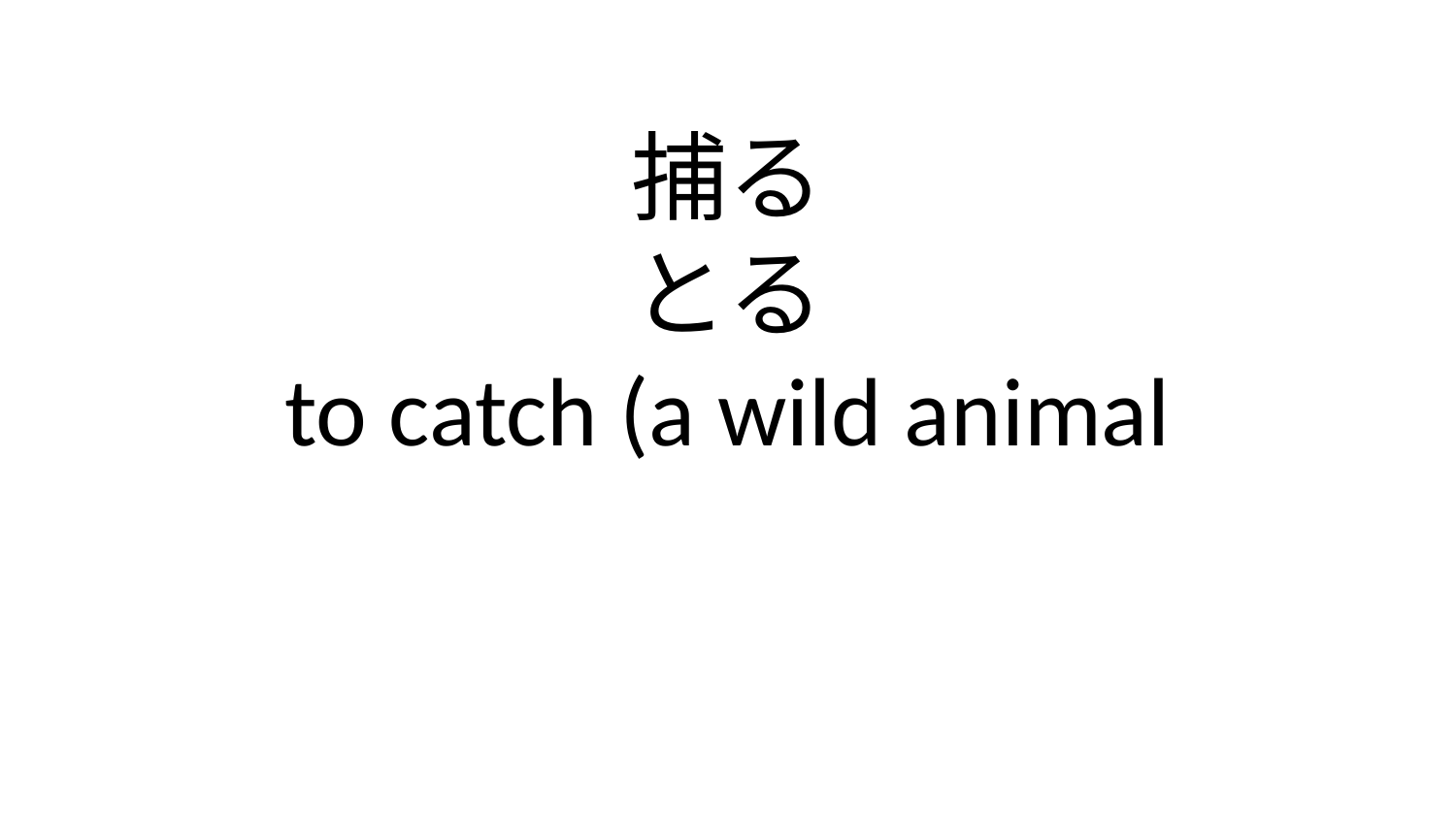

捕る
とる
to catch (a wild animal